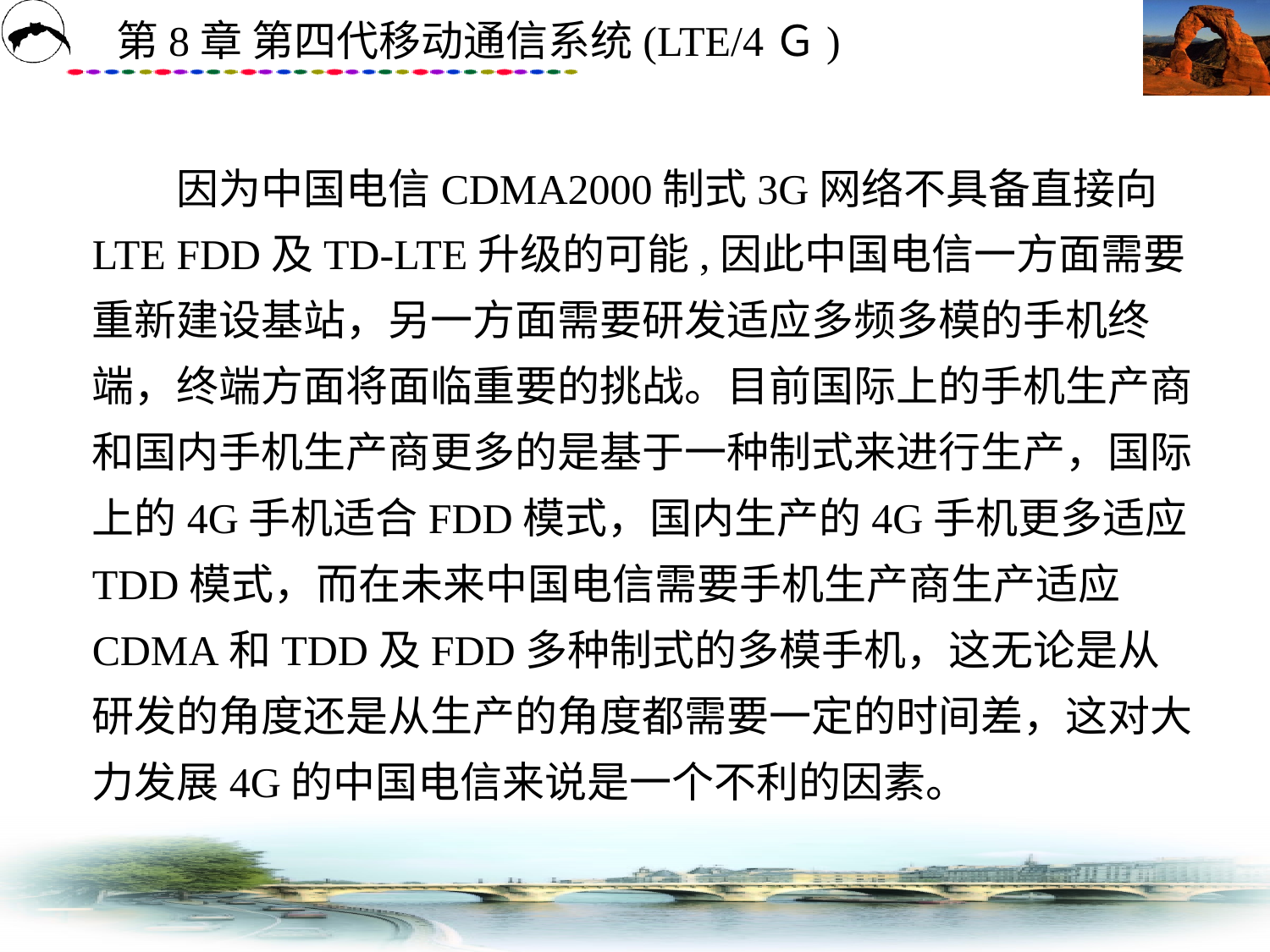

# 因为中国电信CDMA2000制式3G网络不具备直接向LTE FDD及TD-LTE升级的可能,因此中国电信一方面需要重新建设基站，另一方面需要研发适应多频多模的手机终端，终端方面将面临重要的挑战。目前国际上的手机生产商和国内手机生产商更多的是基于一种制式来进行生产，国际上的4G手机适合FDD模式，国内生产的4G手机更多适应TDD模式，而在未来中国电信需要手机生产商生产适应CDMA和TDD及FDD多种制式的多模手机，这无论是从研发的角度还是从生产的角度都需要一定的时间差，这对大力发展4G的中国电信来说是一个不利的因素。